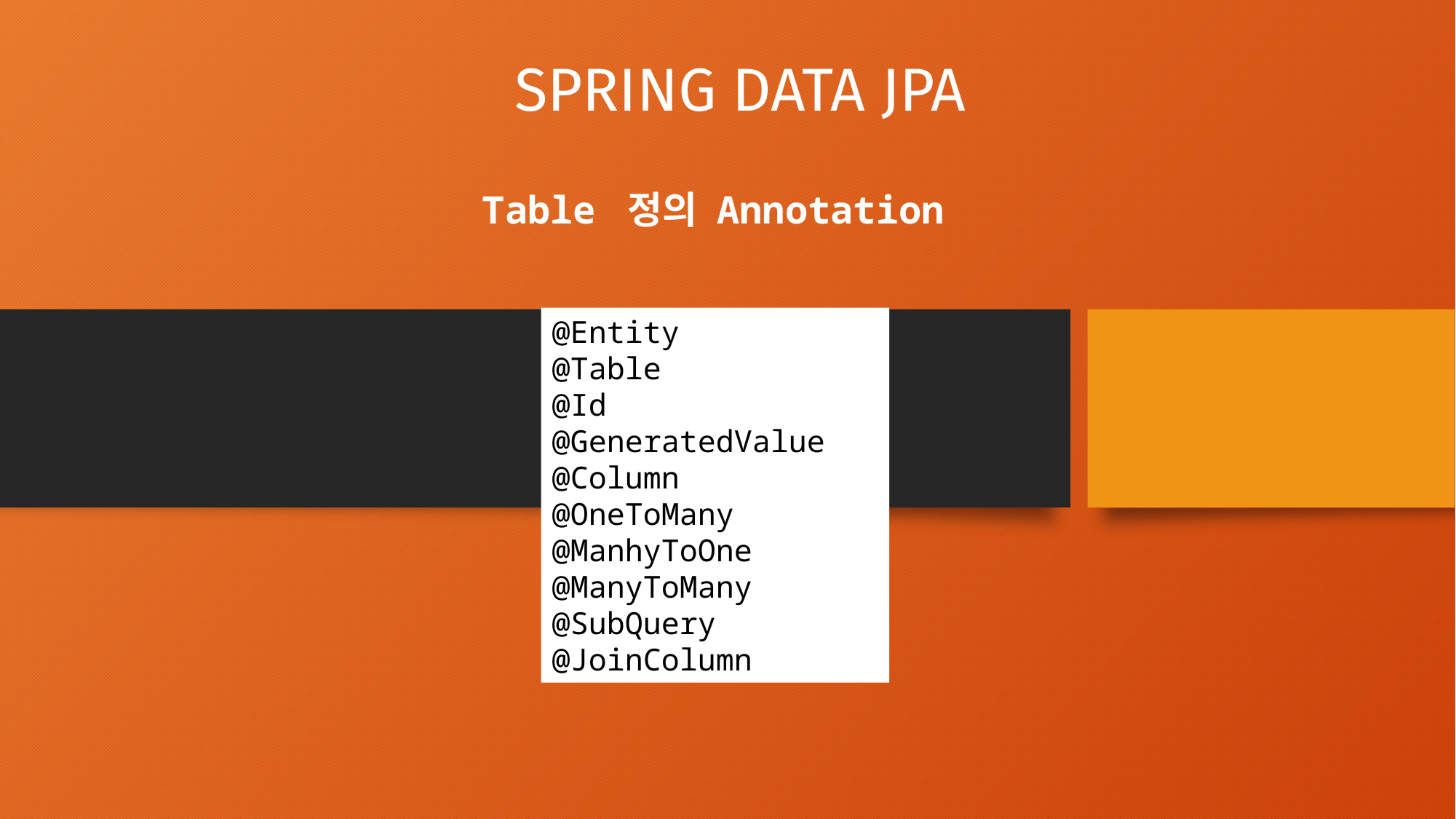

SPRING DATA JPA
Table 정의 Annotation
@Entity
@Table
@Id
@GeneratedValue
@Column
@OneToMany
@ManhyToOne
@ManyToMany
@SubQuery
@JoinColumn